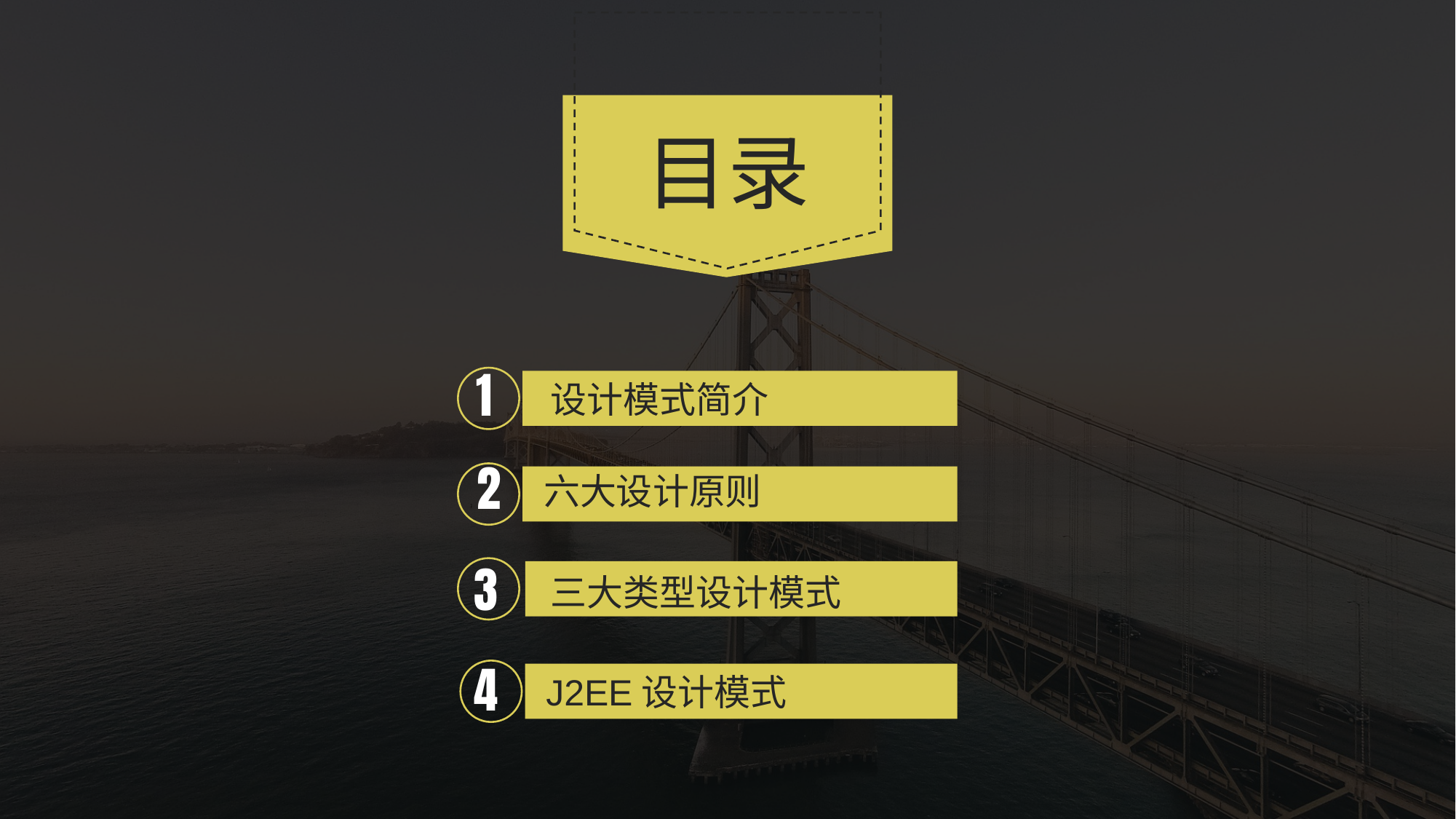

目录
 1

 设计模式简介
 2

  六大设计原则

 3

 三大类型设计模式
 4

 J2EE设计模式